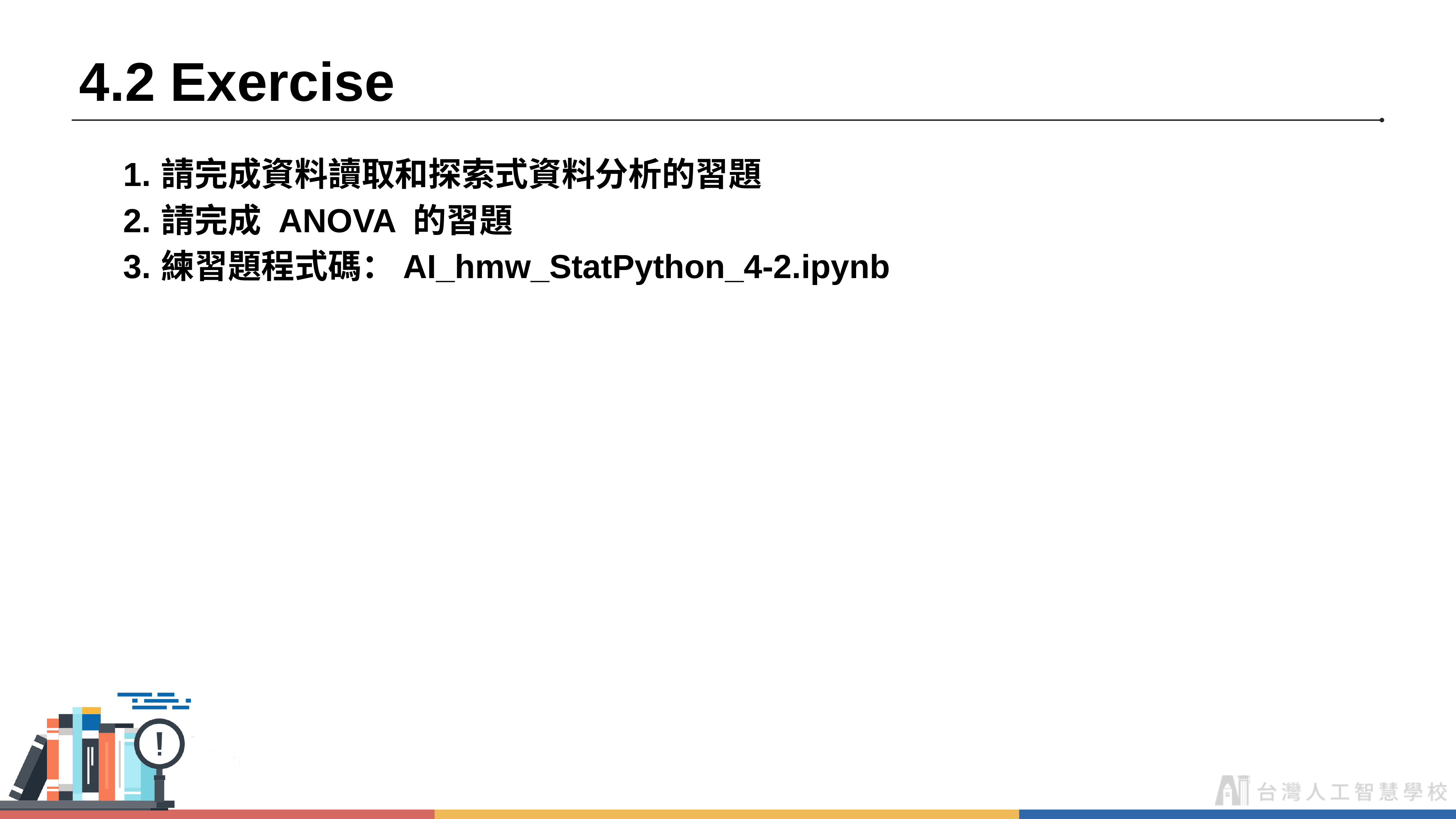

# 4.2 Exercise
請完成資料讀取和探索式資料分析的習題
請完成 ANOVA 的習題
練習題程式碼：AI_hmw_StatPython_4-2.ipynb